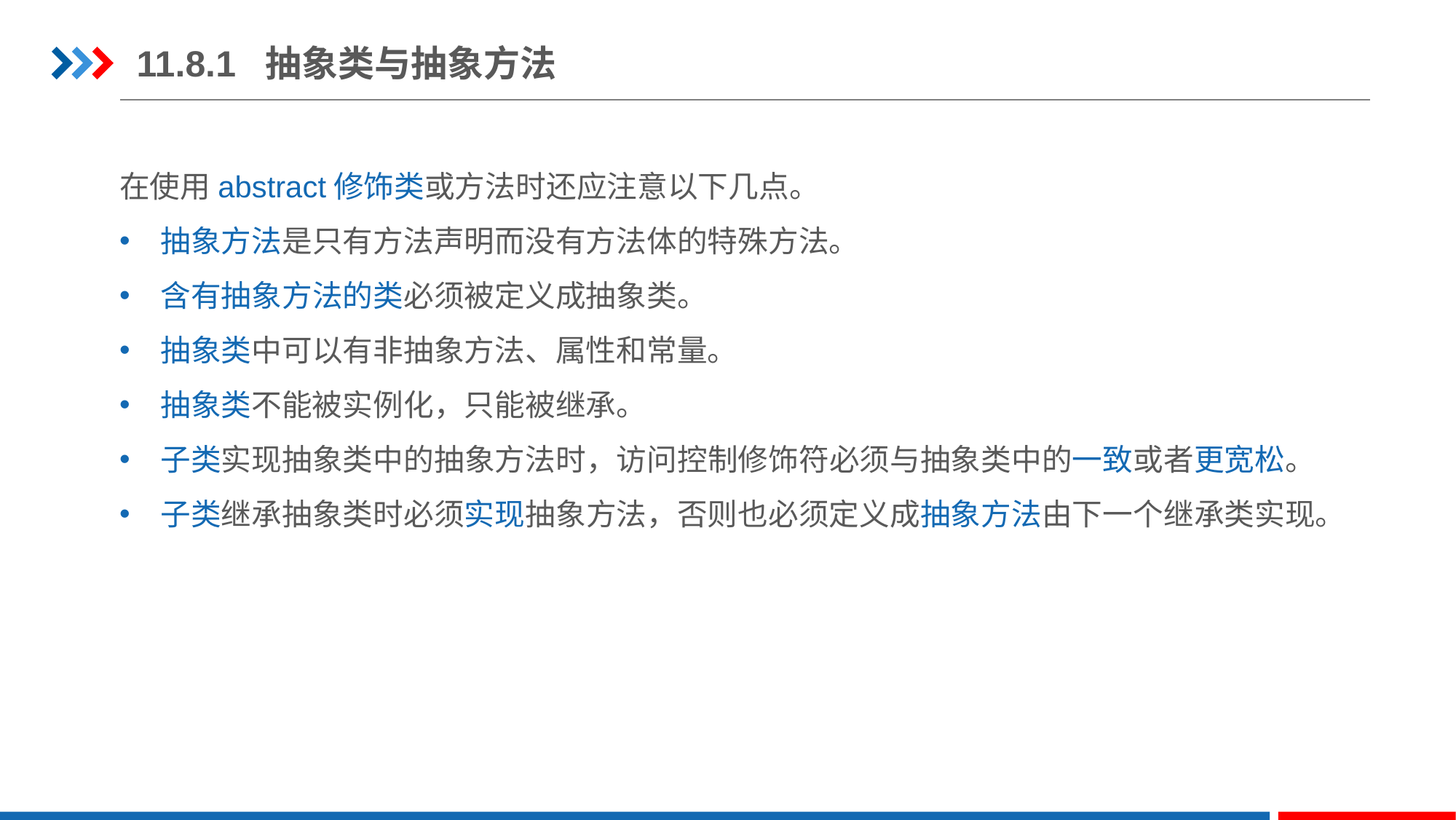

11.8.1  抽象类与抽象方法
在使用abstract修饰类或方法时还应注意以下几点。
抽象方法是只有方法声明而没有方法体的特殊方法。
含有抽象方法的类必须被定义成抽象类。
抽象类中可以有非抽象方法、属性和常量。
抽象类不能被实例化，只能被继承。
子类实现抽象类中的抽象方法时，访问控制修饰符必须与抽象类中的一致或者更宽松。
子类继承抽象类时必须实现抽象方法，否则也必须定义成抽象方法由下一个继承类实现。